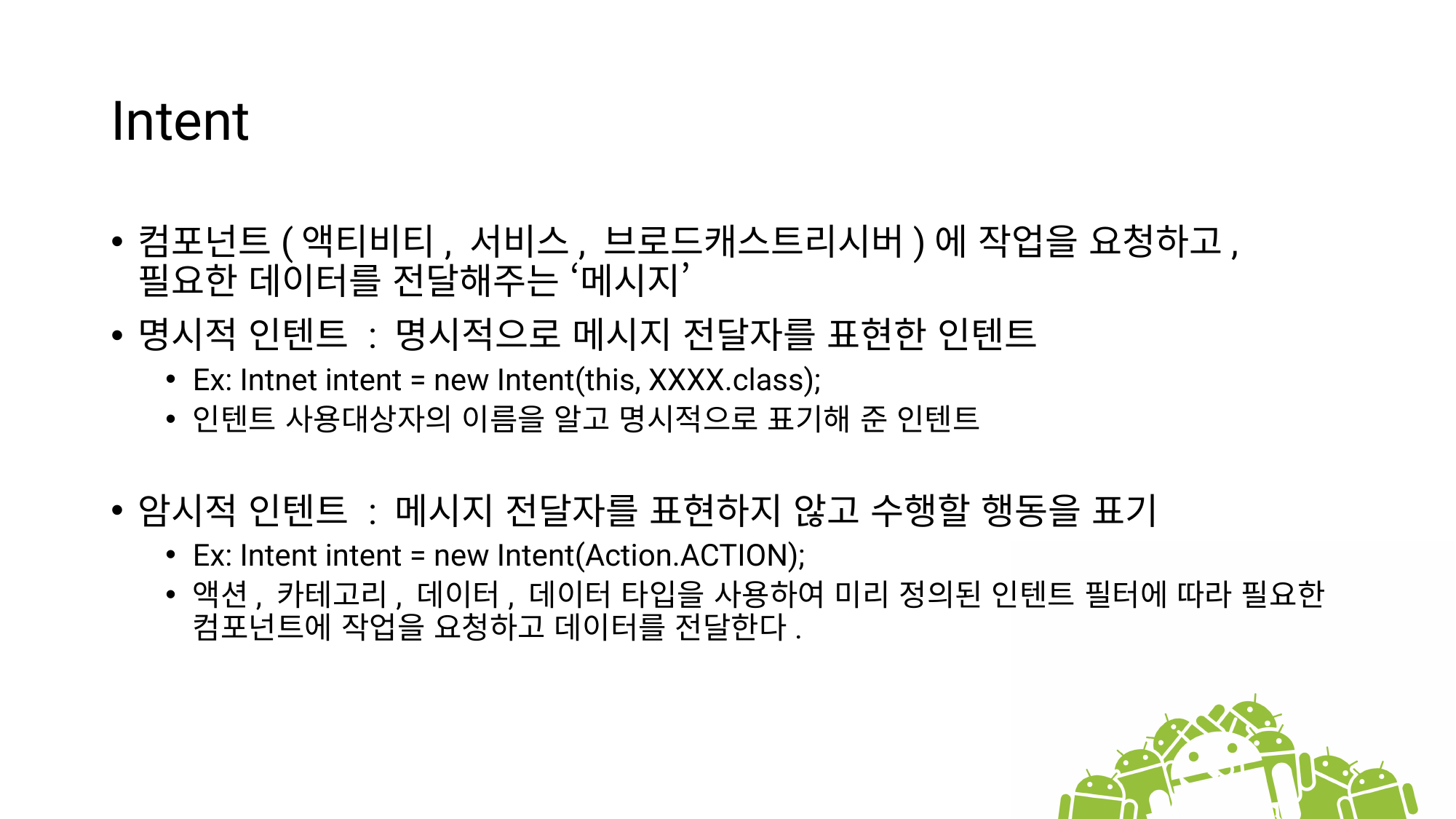

# Intent
컴포넌트(액티비티, 서비스, 브로드캐스트리시버)에 작업을 요청하고, 필요한 데이터를 전달해주는 ‘메시지’
명시적 인텐트 : 명시적으로 메시지 전달자를 표현한 인텐트
Ex: Intnet intent = new Intent(this, XXXX.class);
인텐트 사용대상자의 이름을 알고 명시적으로 표기해 준 인텐트

암시적 인텐트 : 메시지 전달자를 표현하지 않고 수행할 행동을 표기
Ex: Intent intent = new Intent(Action.ACTION);
액션, 카테고리, 데이터, 데이터 타입을 사용하여 미리 정의된 인텐트 필터에 따라 필요한 컴포넌트에 작업을 요청하고 데이터를 전달한다.